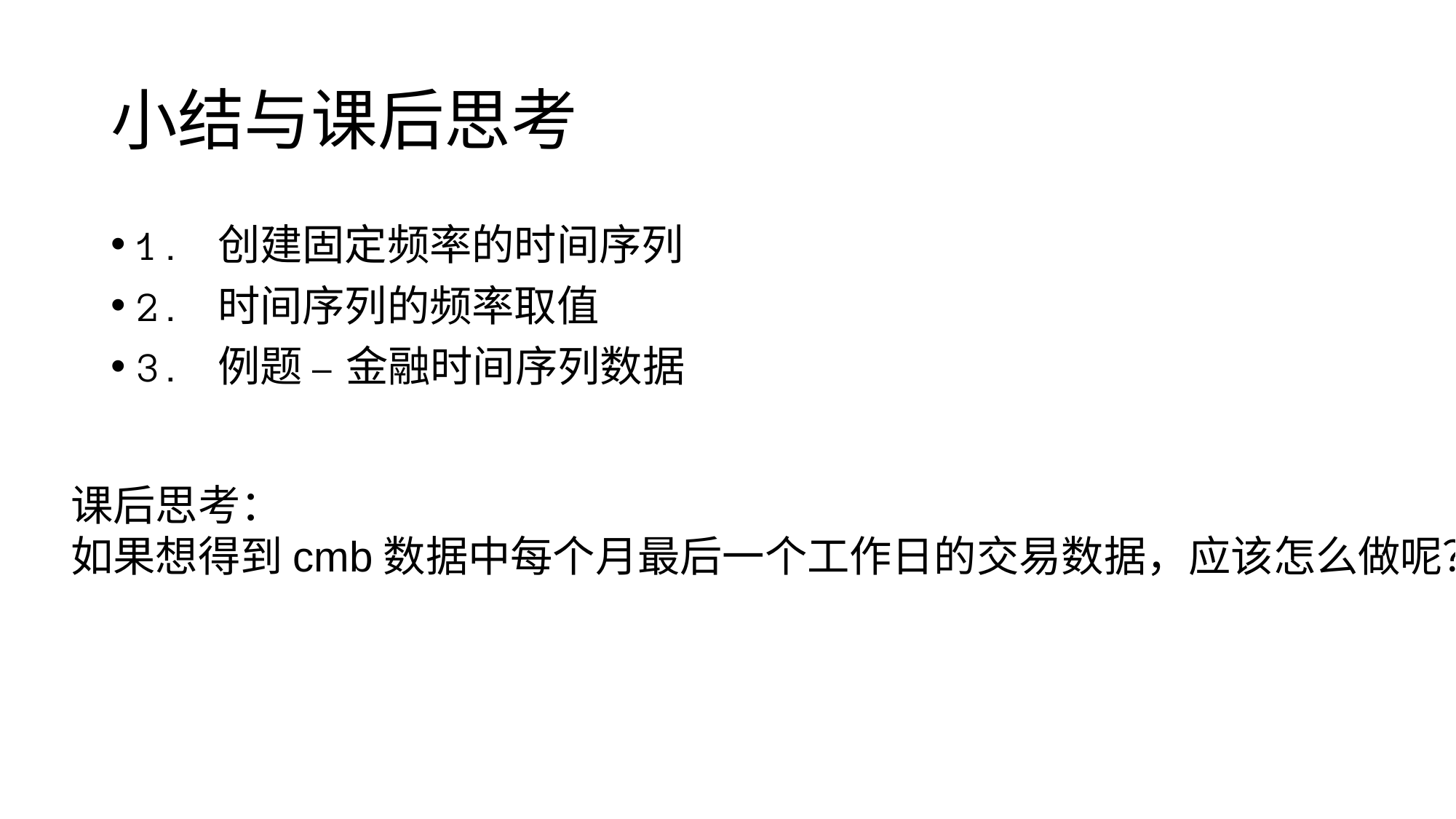

# 小结与课后思考
1. 创建固定频率的时间序列
2. 时间序列的频率取值
3. 例题-金融时间序列数据
课后思考：
如果想得到cmb数据中每个月最后一个工作日的交易数据，应该怎么做呢？